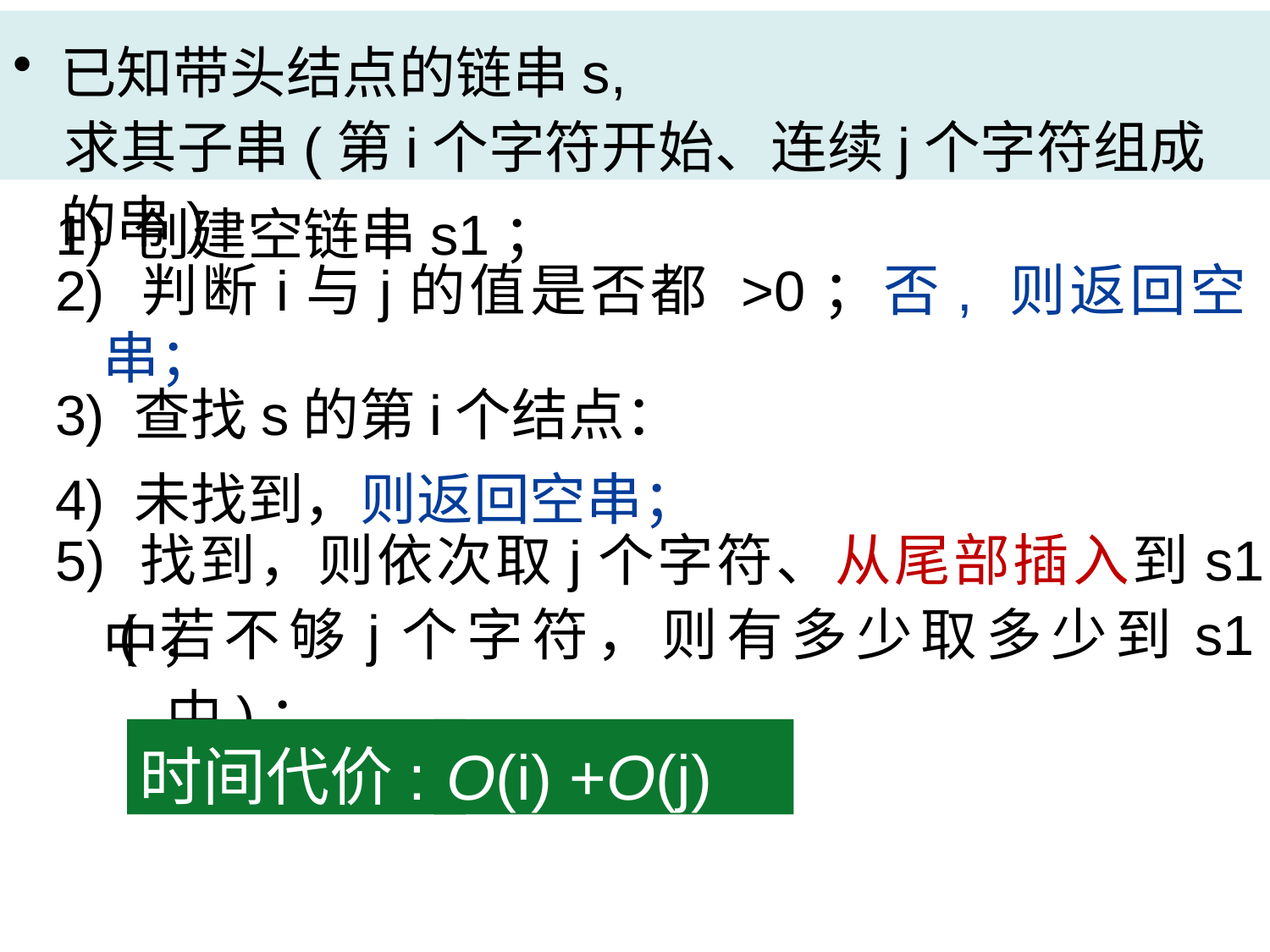

已知带头结点的链串s,
   求其子串(第i个字符开始、连续j个字符组成的串)
1) 创建空链串s1；
2) 判断i与j的值是否都 >0；否, 则返回空串；
3) 查找s的第i个结点：
4) 未找到，则返回空串；
5) 找到，则依次取j个字符、从尾部插入到s1中，
(若不够j个字符，则有多少取多少到s1中)；
时间代价:
O(i) +O(j)